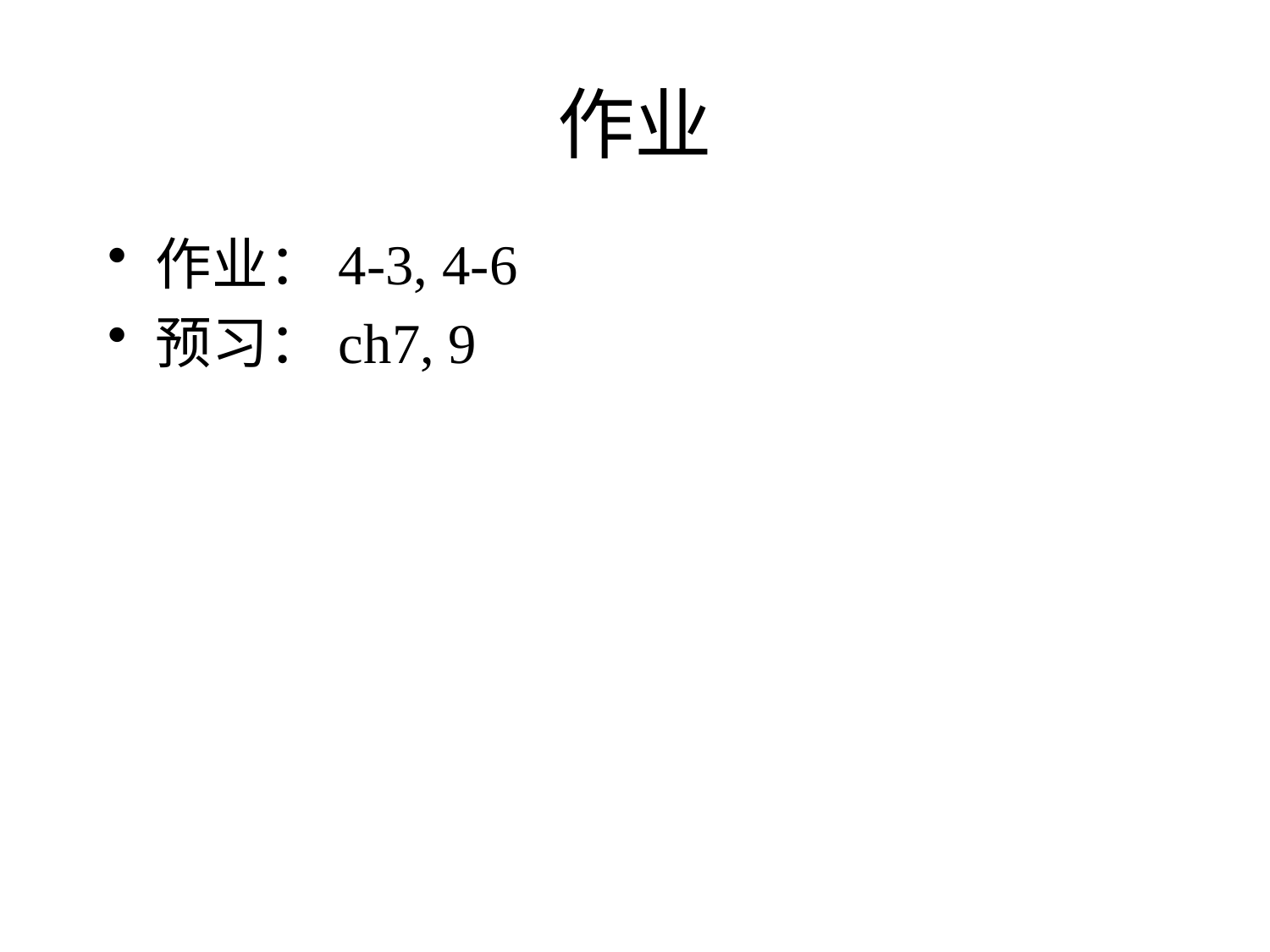

# 作业
作业：4-3, 4-6
预习：ch7, 9
51